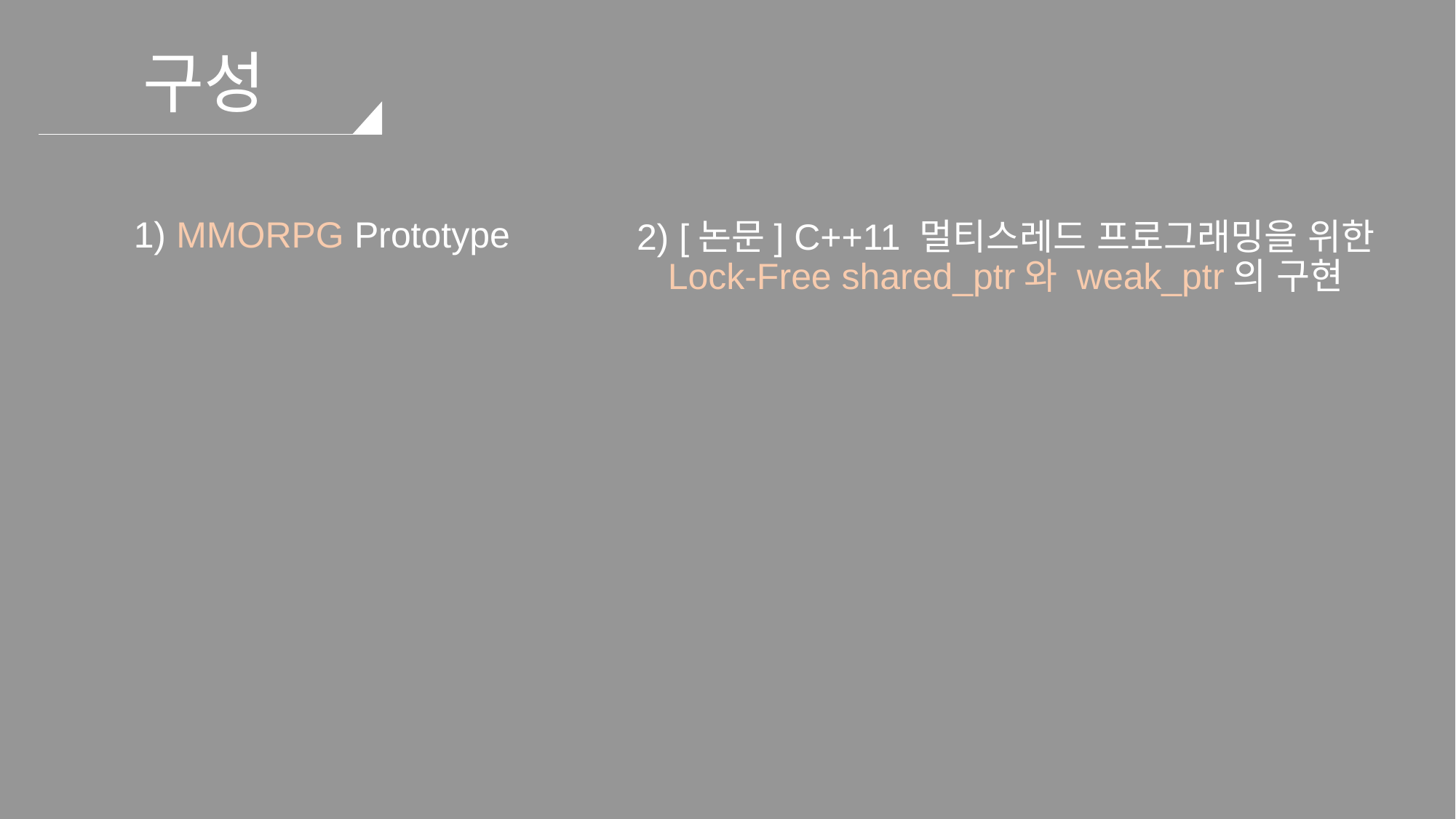

# 구성

2) [논문] C++11 멀티스레드 프로그래밍을 위한
Lock-Free shared_ptr와 weak_ptr의 구현
1) MMORPG Prototype